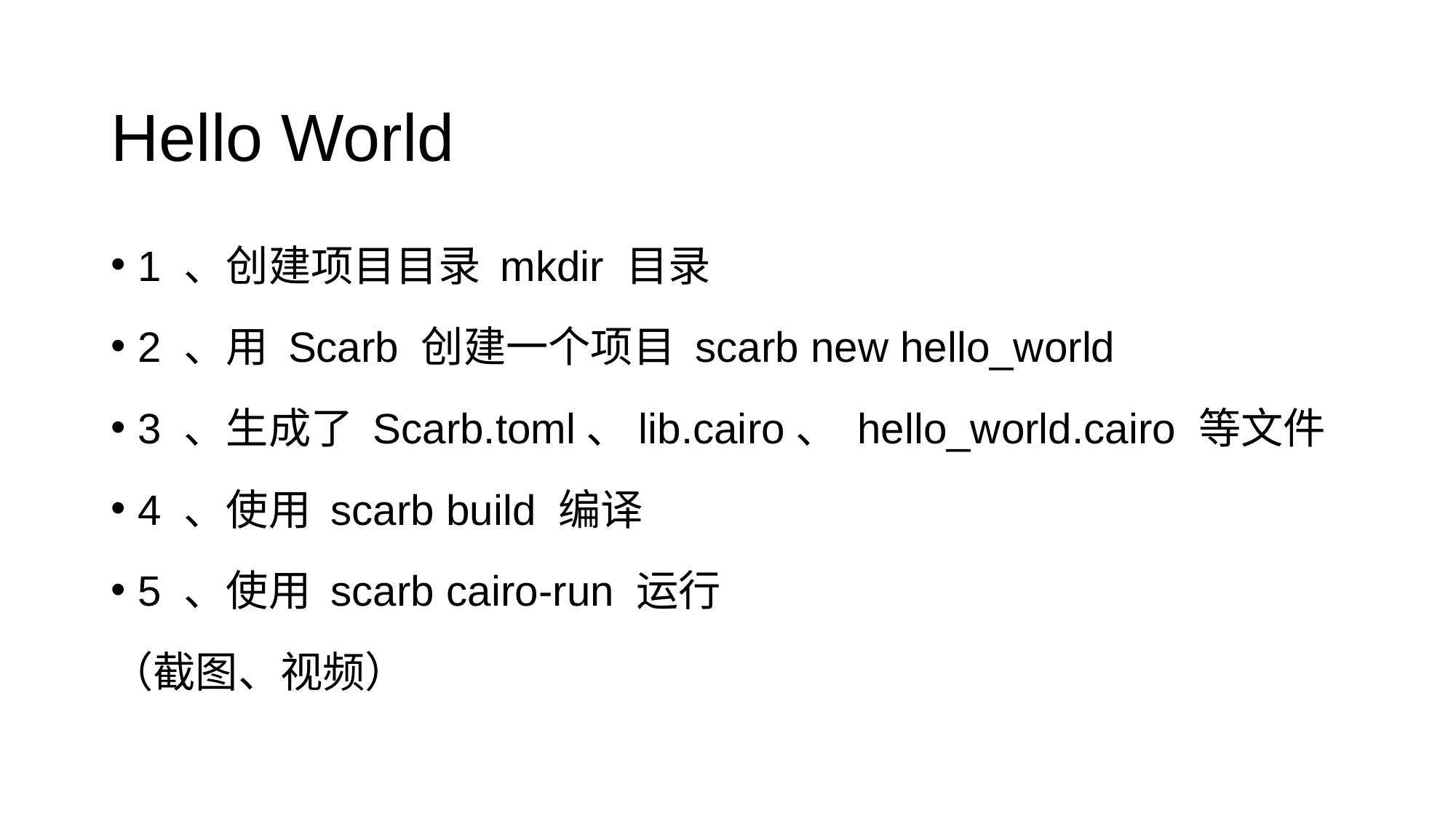

# Hello World
1 、创建项目目录 mkdir 目录
2 、用 Scarb 创建一个项目 scarb new hello_world
3 、生成了 Scarb.toml、lib.cairo、 hello_world.cairo 等文件
4 、使用 scarb build 编译
5 、使用 scarb cairo-run 运行
（截图、视频）